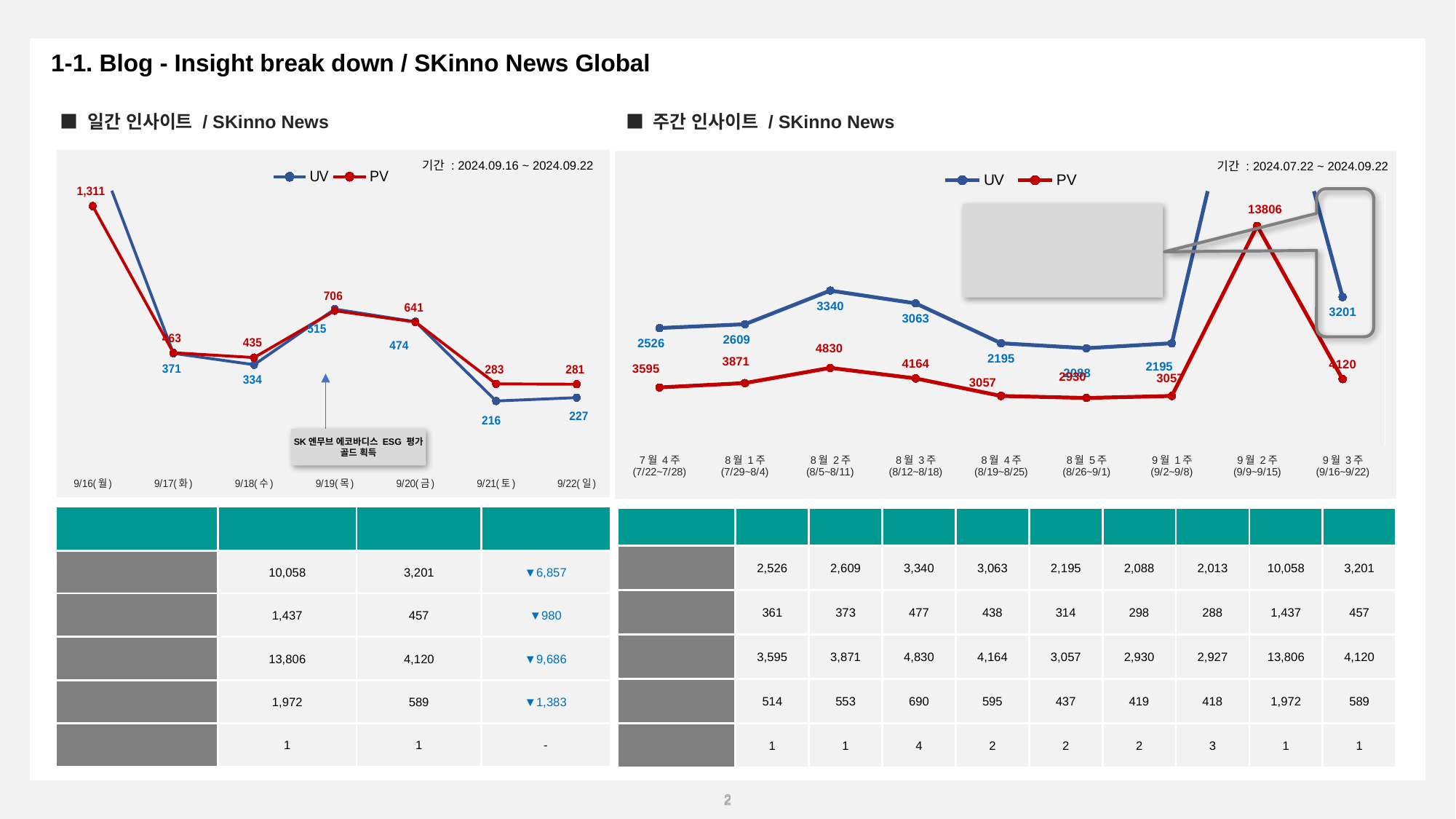

1-1. Blog - Insight break down / SKinno News Global
■ 일간 인사이트 / SKinno News
■ 주간 인사이트 / SKinno News

### Chart

| Category |  |  |
|---|---|---|
| 9/16(월) | 1064.0 | 1311.0 |
| 9/17(화) | 371.0 | 463.0 |
| 9/18(수) | 334.0 | 435.0 |
| 9/19(목) | 515.0 | 706.0 |
| 9/20(금) | 474.0 | 641.0 |
| 9/21(토) | 216.0 | 283.0 |
| 9/22(일) | 227.0 | 281.0 |

### Chart

| Category |  |  |
|---|---|---|
| 7월 4주
(7/22~7/28) | 2526.0 | 3595.0 |
| 8월 1주
(7/29~8/4) | 2609.0 | 3871.0 |
| 8월 2주
(8/5~8/11) | 3340.0 | 4830.0 |
| 8월 3주
(8/12~8/18) | 3063.0 | 4164.0 |
| 8월 4주
(8/19~8/25) | 2195.0 | 3057.0 |
| 8월 5주
(8/26~9/1) | 2088.0 | 2930.0 |
| 9월 1주
(9/2~9/8) | 2195.0 | 3057.0 |
| 9월 2주
(9/9~9/15) | 10058.0 | 13806.0 |
| 9월 3주
(9/16~9/22) | 3201.0 | 4120.0 |
기간 : 2024.09.16 ~ 2024.09.22
기간 : 2024.07.22 ~ 2024.09.22

SK엔무브 에코바디스 ESG 평가 골드 획득
| 날짜 | 7월4주 | 8월1주 | 8월2주 | 8월3주 | 8월4주 | 8월5주 | 9월1주 | 9월2주 | 9월3주 |
| --- | --- | --- | --- | --- | --- | --- | --- | --- | --- |
| 주간 총 방문자 수 | 2,526 | 2,609 | 3,340 | 3,063 | 2,195 | 2,088 | 2,013 | 10,058 | 3,201 |
| 일 방문자 수 | 361 | 373 | 477 | 438 | 314 | 298 | 288 | 1,437 | 457 |
| 주간 총 페이지뷰 | 3,595 | 3,871 | 4,830 | 4,164 | 3,057 | 2,930 | 2,927 | 13,806 | 4,120 |
| 일페이지뷰 | 514 | 553 | 690 | 595 | 437 | 419 | 418 | 1,972 | 589 |
| 콘텐츠 | 1 | 1 | 4 | 2 | 2 | 2 | 3 | 1 | 1 |
| 구분 | 전주 | 금주 | 증감 |
| --- | --- | --- | --- |
| 주간 총 방문자 수 | 10,058 | 3,201 | ▼6,857 |
| 일 방문자 수 | 1,437 | 457 | ▼980 |
| 주간 총 페이지뷰 | 13,806 | 4,120 | ▼9,686 |
| 일페이지뷰 | 1,972 | 589 | ▼1,383 |
| 콘텐츠 | 1 | 1 | - |